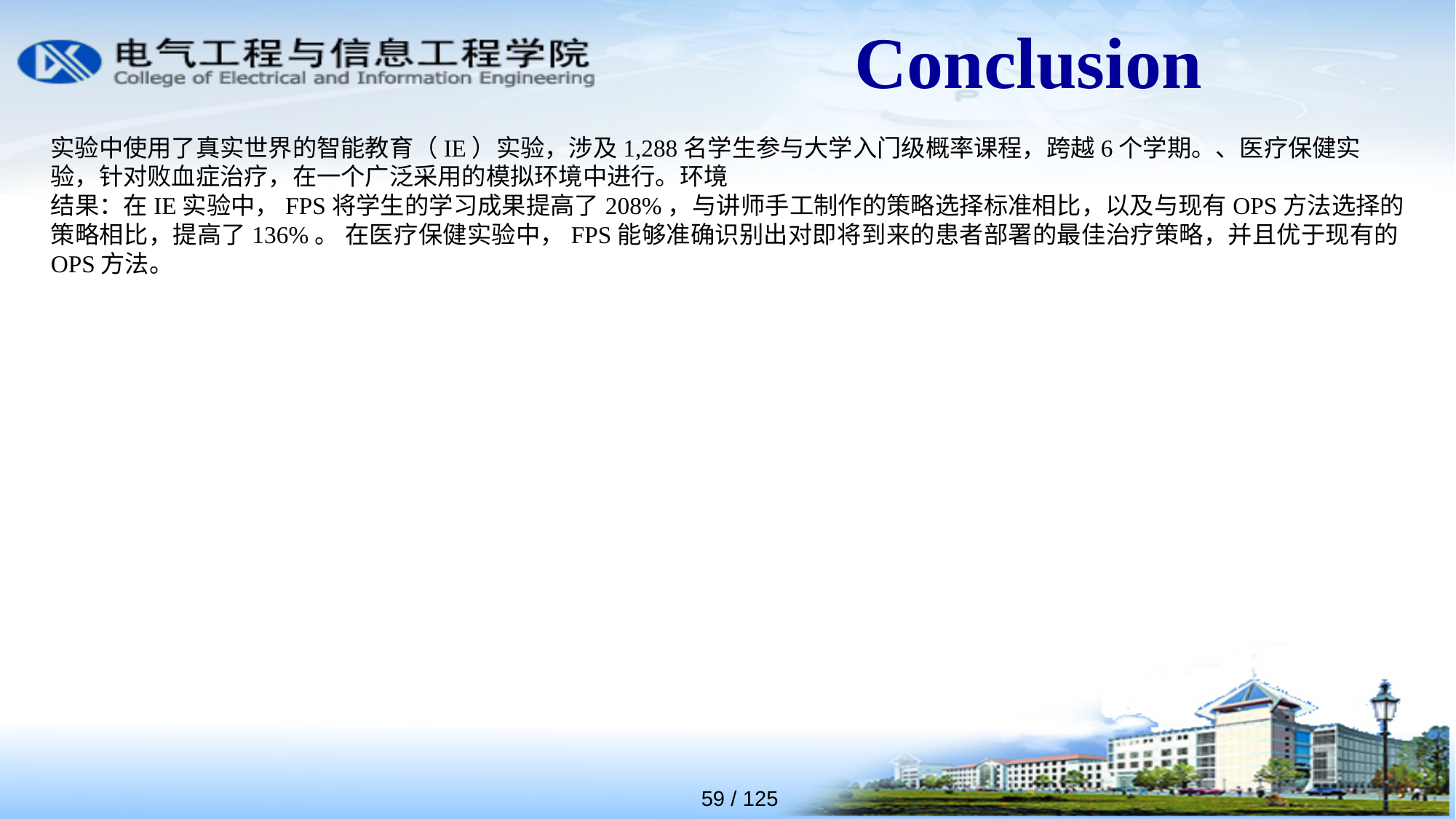

Conclusion
实验中使用了真实世界的智能教育（IE）实验，涉及1,288名学生参与大学入门级概率课程，跨越6个学期。、医疗保健实验，针对败血症治疗，在一个广泛采用的模拟环境中进行。环境
结果：在IE实验中，FPS将学生的学习成果提高了208%，与讲师手工制作的策略选择标准相比，以及与现有OPS方法选择的策略相比，提高了136%。 在医疗保健实验中，FPS能够准确识别出对即将到来的患者部署的最佳治疗策略，并且优于现有的OPS方法。
59 / 125